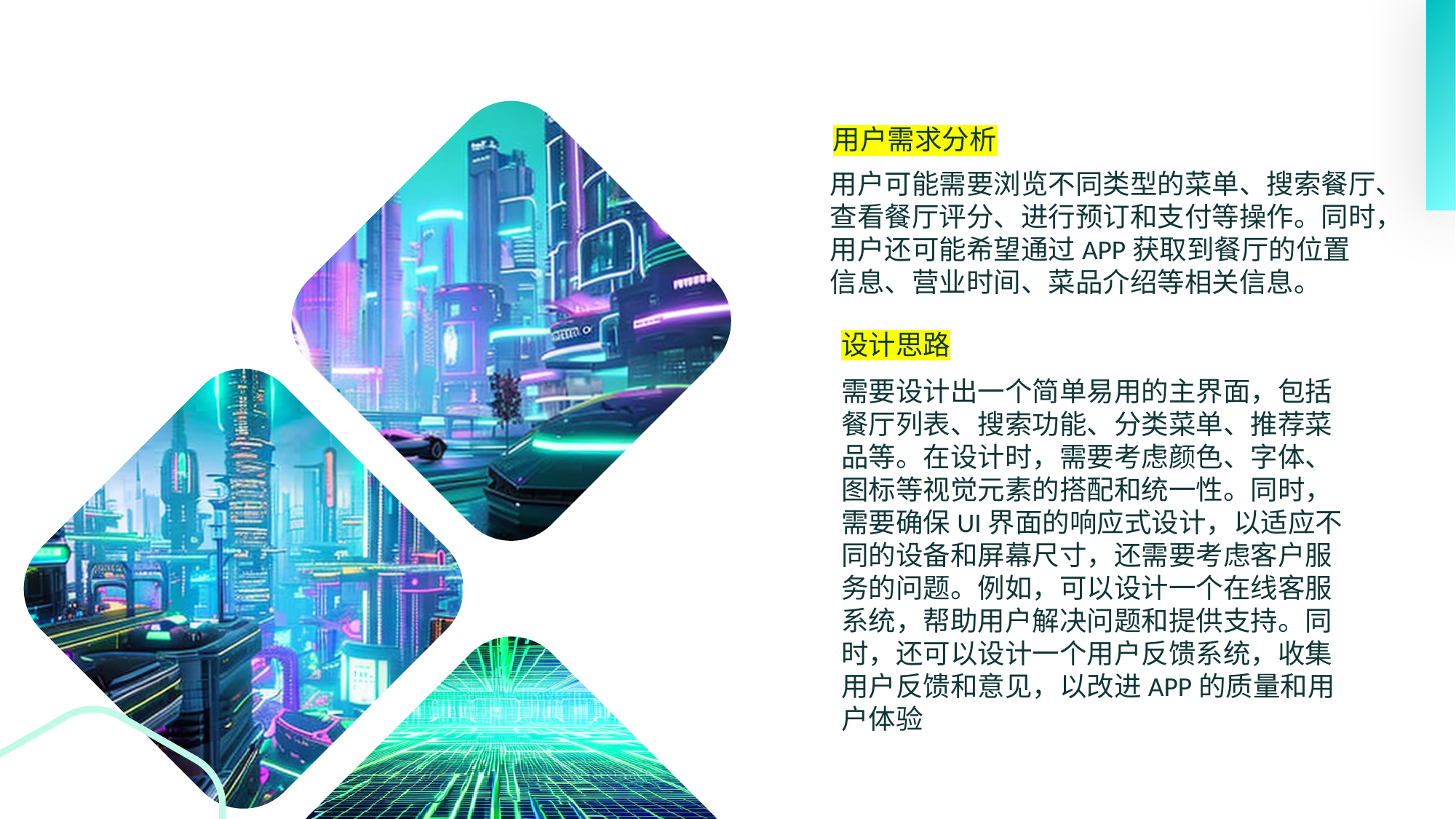

用户需求分析
用户可能需要浏览不同类型的菜单、搜索餐厅、查看餐厅评分、进行预订和支付等操作。同时，用户还可能希望通过APP获取到餐厅的位置信息、营业时间、菜品介绍等相关信息。
设计思路

需要设计出一个简单易用的主界面，包括餐厅列表、搜索功能、分类菜单、推荐菜品等。在设计时，需要考虑颜色、字体、图标等视觉元素的搭配和统一性。同时，需要确保UI界面的响应式设计，以适应不同的设备和屏幕尺寸，还需要考虑客户服务的问题。例如，可以设计一个在线客服系统，帮助用户解决问题和提供支持。同时，还可以设计一个用户反馈系统，收集用户反馈和意见，以改进APP的质量和用户体验